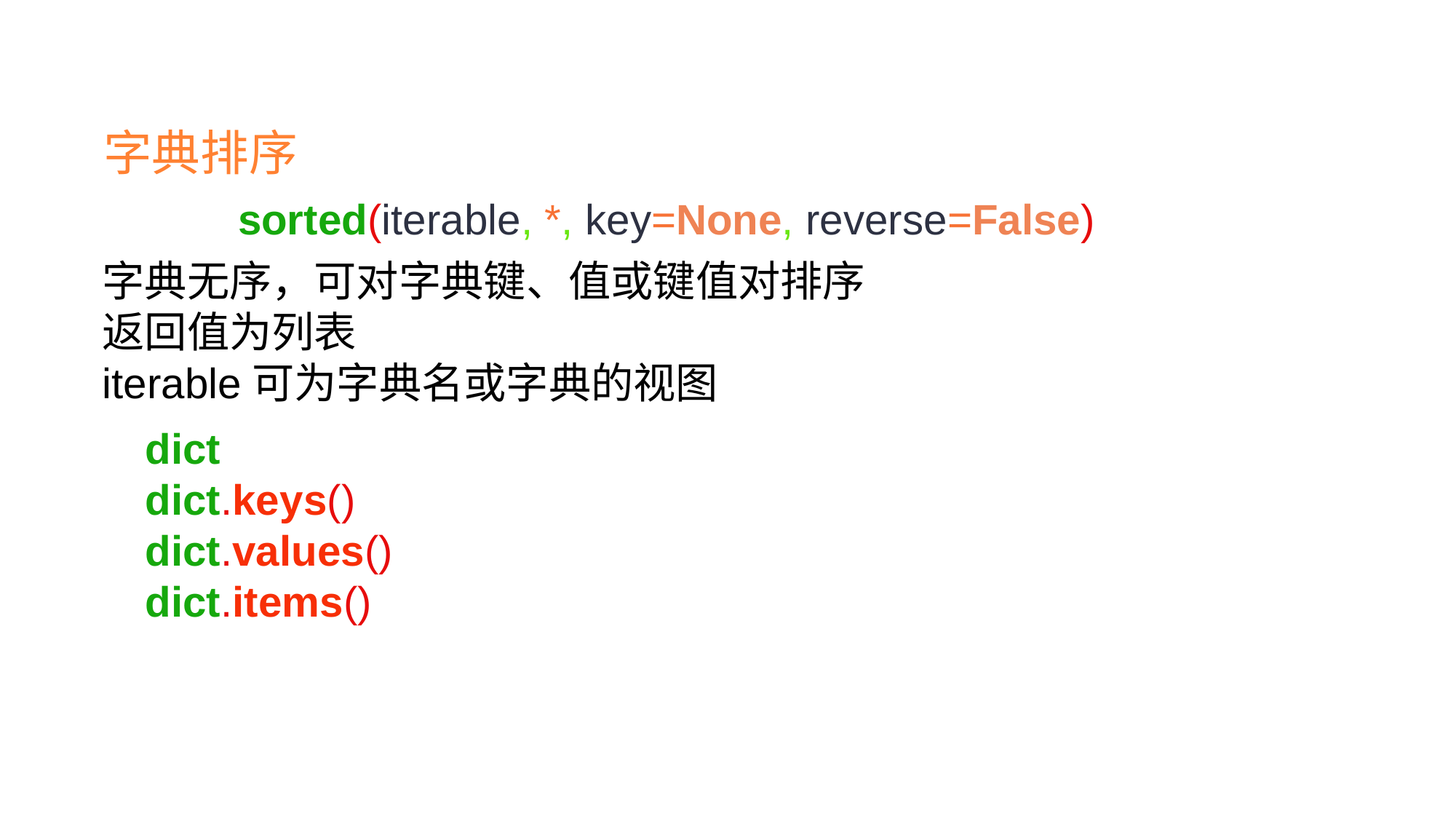

字典排序
sorted(iterable, *, key=None, reverse=False)
字典无序，可对字典键、值或键值对排序
返回值为列表
iterable可为字典名或字典的视图
dict
dict.keys()
dict.values()
dict.items()